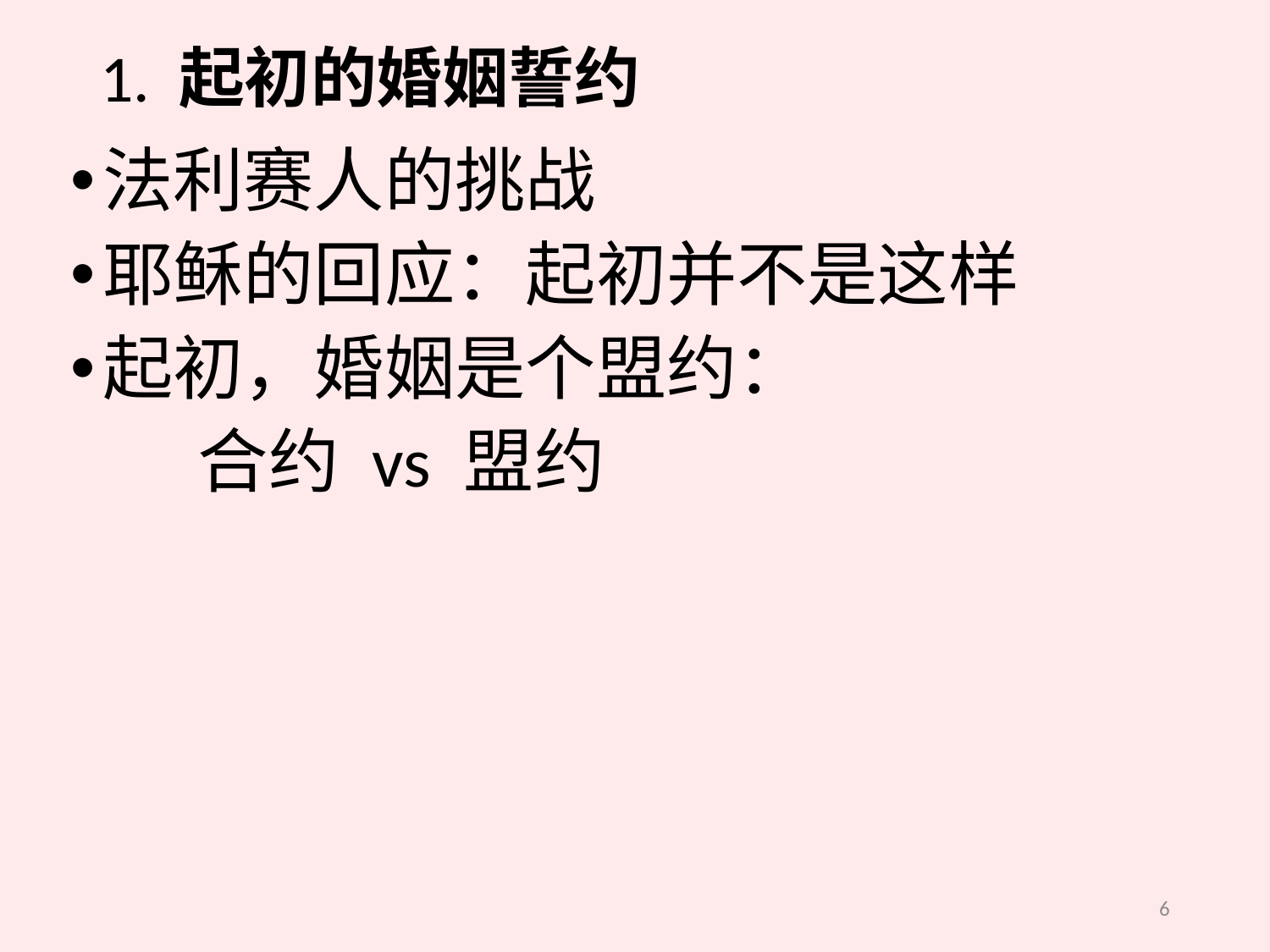

# 1. 起初的婚姻誓约
法利赛人的挑战
耶稣的回应：起初并不是这样
起初，婚姻是个盟约：
	合约 vs 盟约
6